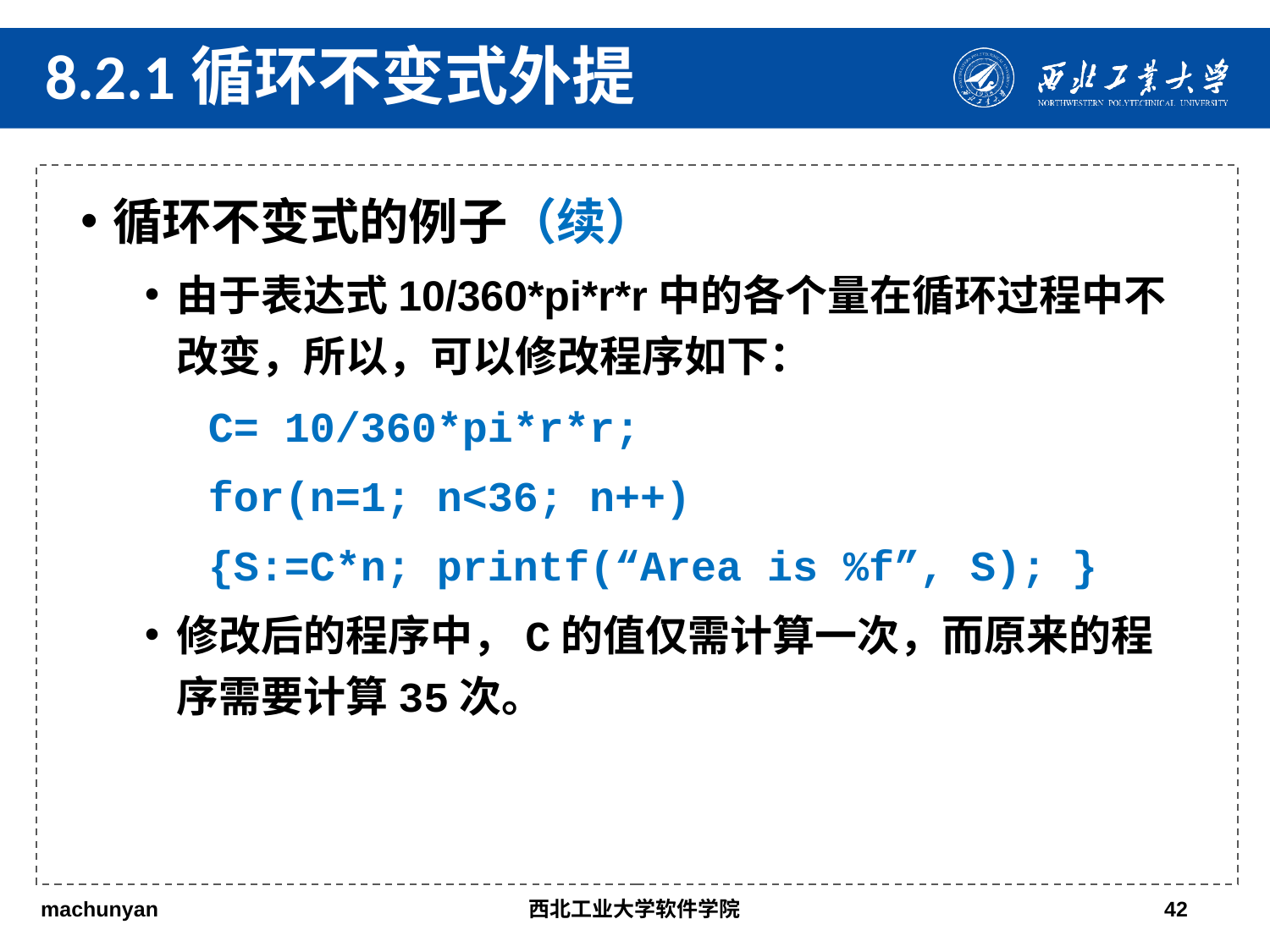

8.2.1循环不变式外提
循环不变式的例子（续）
由于表达式10/360*pi*r*r中的各个量在循环过程中不改变，所以，可以修改程序如下：
C= 10/360*pi*r*r;
for(n=1; n<36; n++)
{S:=C*n; printf(“Area is %f”, S); }
修改后的程序中，C的值仅需计算一次，而原来的程序需要计算35次。